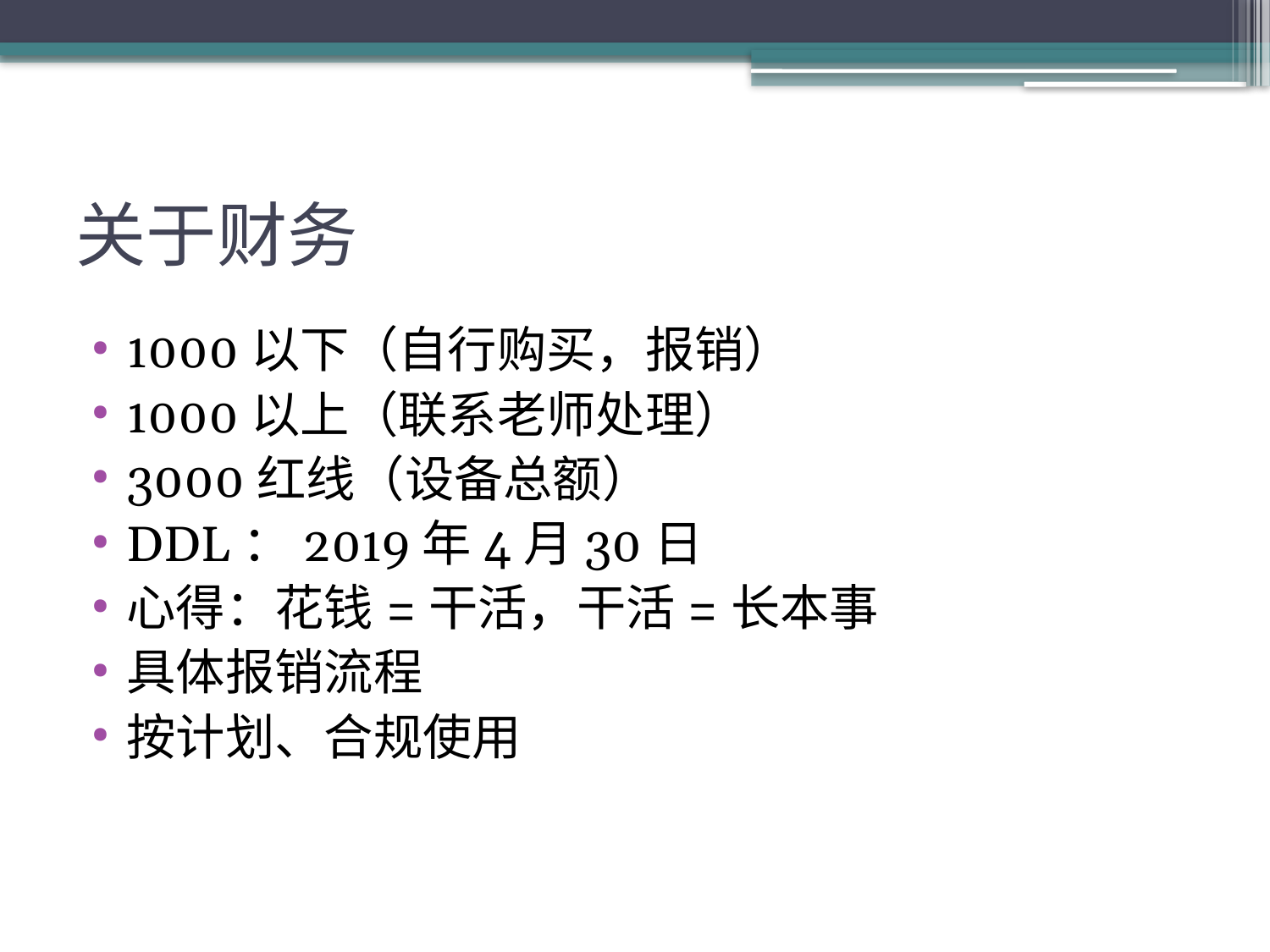

# 关于财务
1000以下（自行购买，报销）
1000以上（联系老师处理）
3000红线（设备总额）
DDL：2019年4月30日
心得：花钱=干活，干活=长本事
具体报销流程
按计划、合规使用